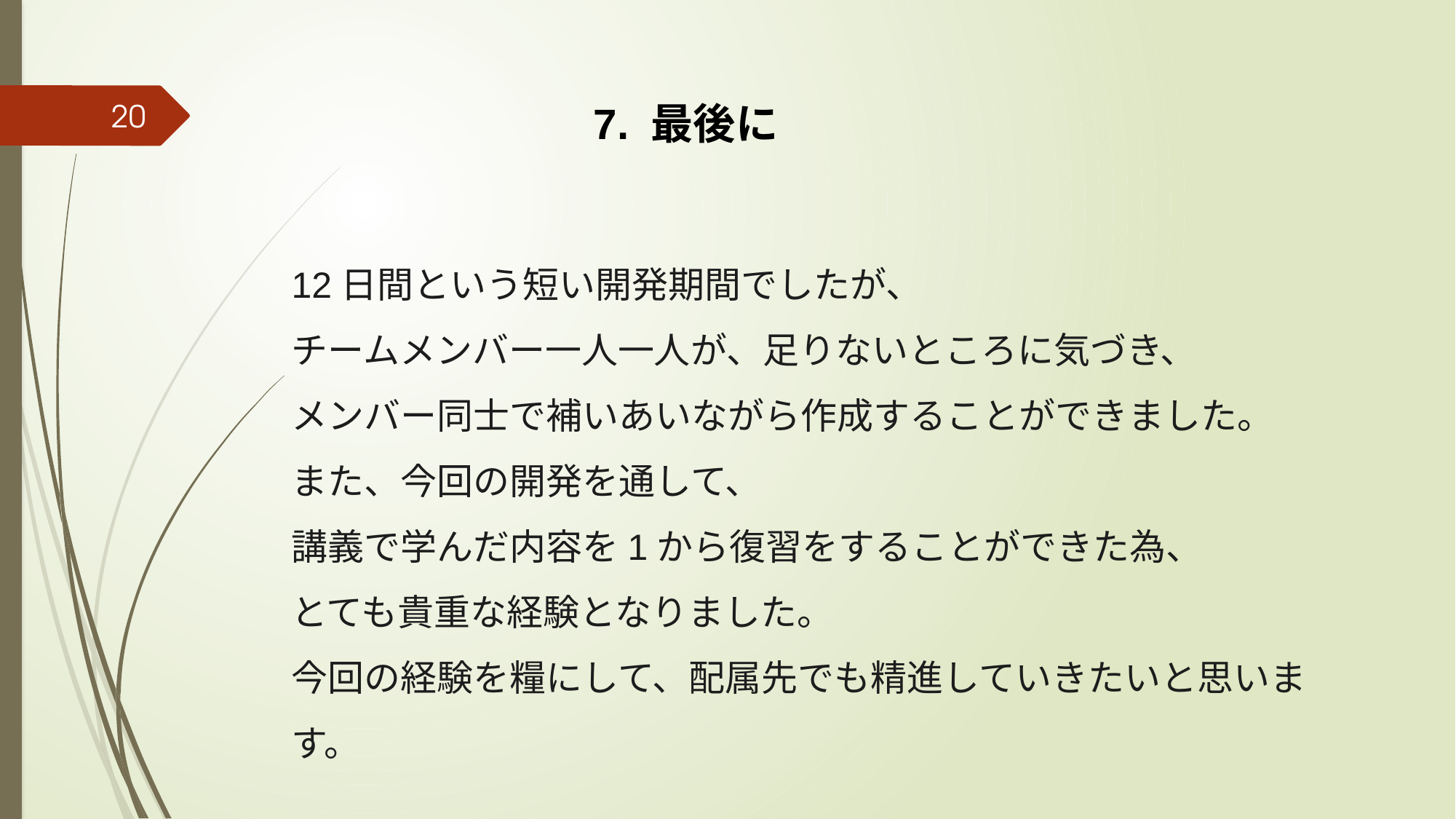

7. 最後に
20
12日間という短い開発期間でしたが、
チームメンバー一人一人が、足りないところに気づき、
メンバー同士で補いあいながら作成することができました。
また、今回の開発を通して、
講義で学んだ内容を1から復習をすることができた為、
とても貴重な経験となりました。
今回の経験を糧にして、配属先でも精進していきたいと思います。